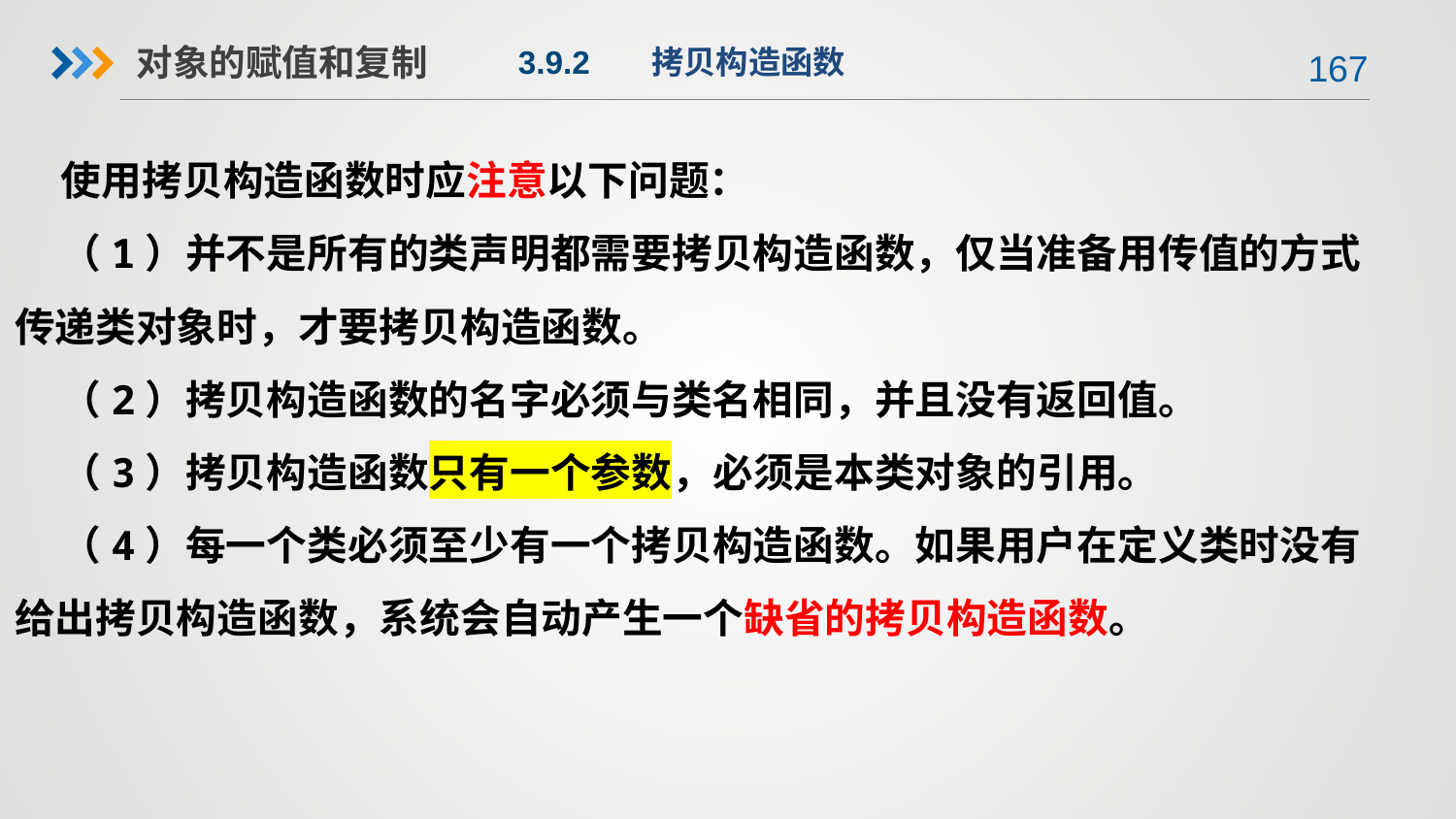

对象的赋值和复制
3.9.2      拷贝构造函数
    使用拷贝构造函数时应注意以下问题：
    （1）并不是所有的类声明都需要拷贝构造函数，仅当准备用传值的方式传递类对象时，才要拷贝构造函数。
    （2）拷贝构造函数的名字必须与类名相同，并且没有返回值。
    （3）拷贝构造函数只有一个参数，必须是本类对象的引用。
    （4）每一个类必须至少有一个拷贝构造函数。如果用户在定义类时没有给出拷贝构造函数，系统会自动产生一个缺省的拷贝构造函数。